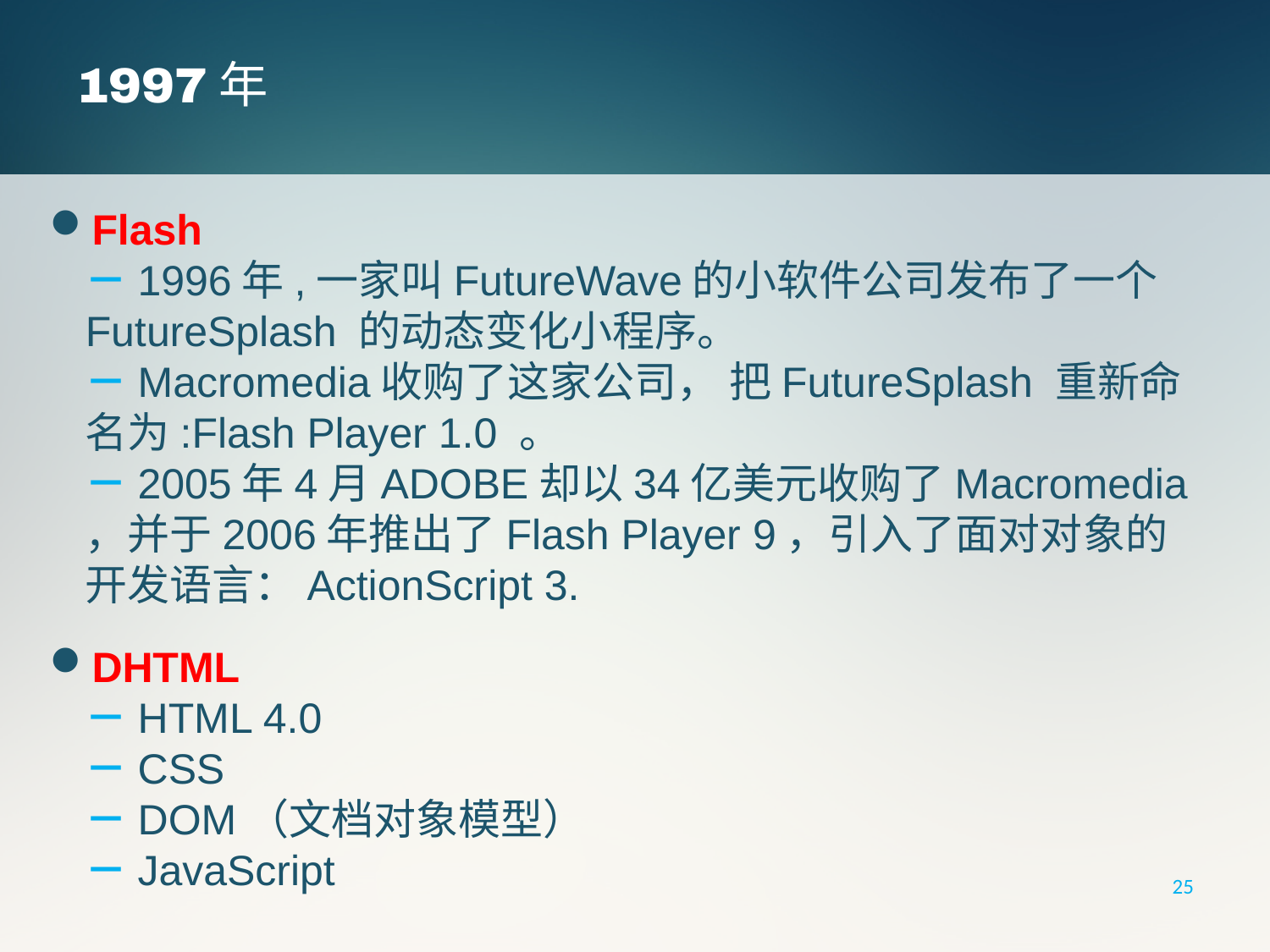

# 1997年
Flash
－1996年,一家叫FutureWave的小软件公司发布了一个FutureSplash 的动态变化小程序。
－Macromedia收购了这家公司， 把FutureSplash 重新命名为:Flash Player 1.0 。
－2005年4月ADOBE却以34亿美元收购了Macromedia ，并于2006年推出了Flash Player 9，引入了面对对象的开发语言：ActionScript 3.
DHTML
－HTML 4.0
－CSS
－DOM（文档对象模型）
－JavaScript

25